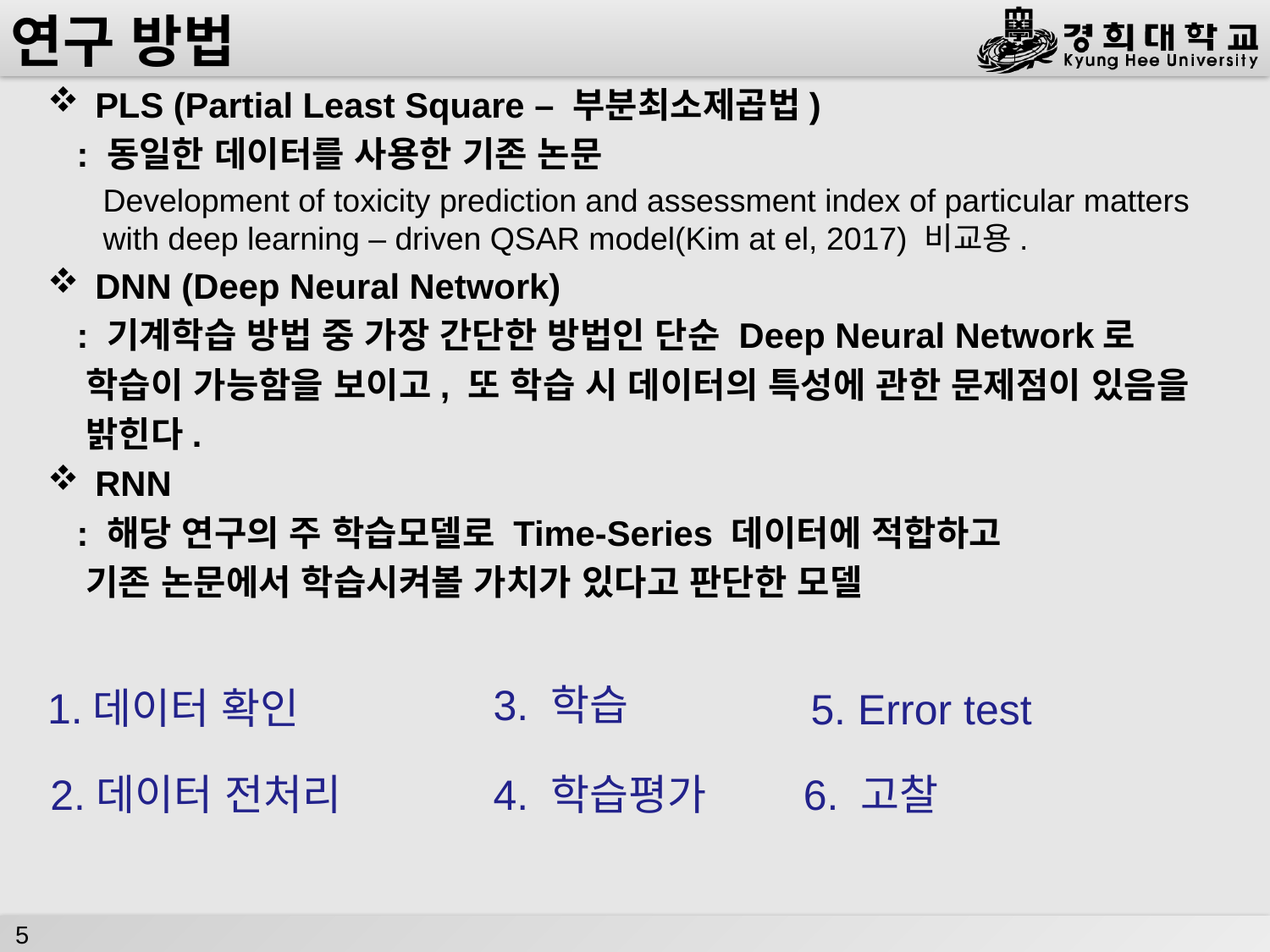

# 연구 방법
PLS (Partial Least Square – 부분최소제곱법)
   : 동일한 데이터를 사용한 기존 논문
Development of toxicity prediction and assessment index of particular matters with deep learning – driven QSAR model(Kim at el, 2017) 비교용.
DNN (Deep Neural Network)
   : 기계학습 방법 중 가장 간단한 방법인 단순 Deep Neural Network로
   학습이 가능함을 보이고, 또 학습 시 데이터의 특성에 관한 문제점이 있음을
   밝힌다.
RNN
   : 해당 연구의 주 학습모델로 Time-Series 데이터에 적합하고
   기존 논문에서 학습시켜볼 가치가 있다고 판단한 모델
3. 학습
1.데이터 확인
5. Error test
6. 고찰
2.데이터 전처리
4. 학습평가
5